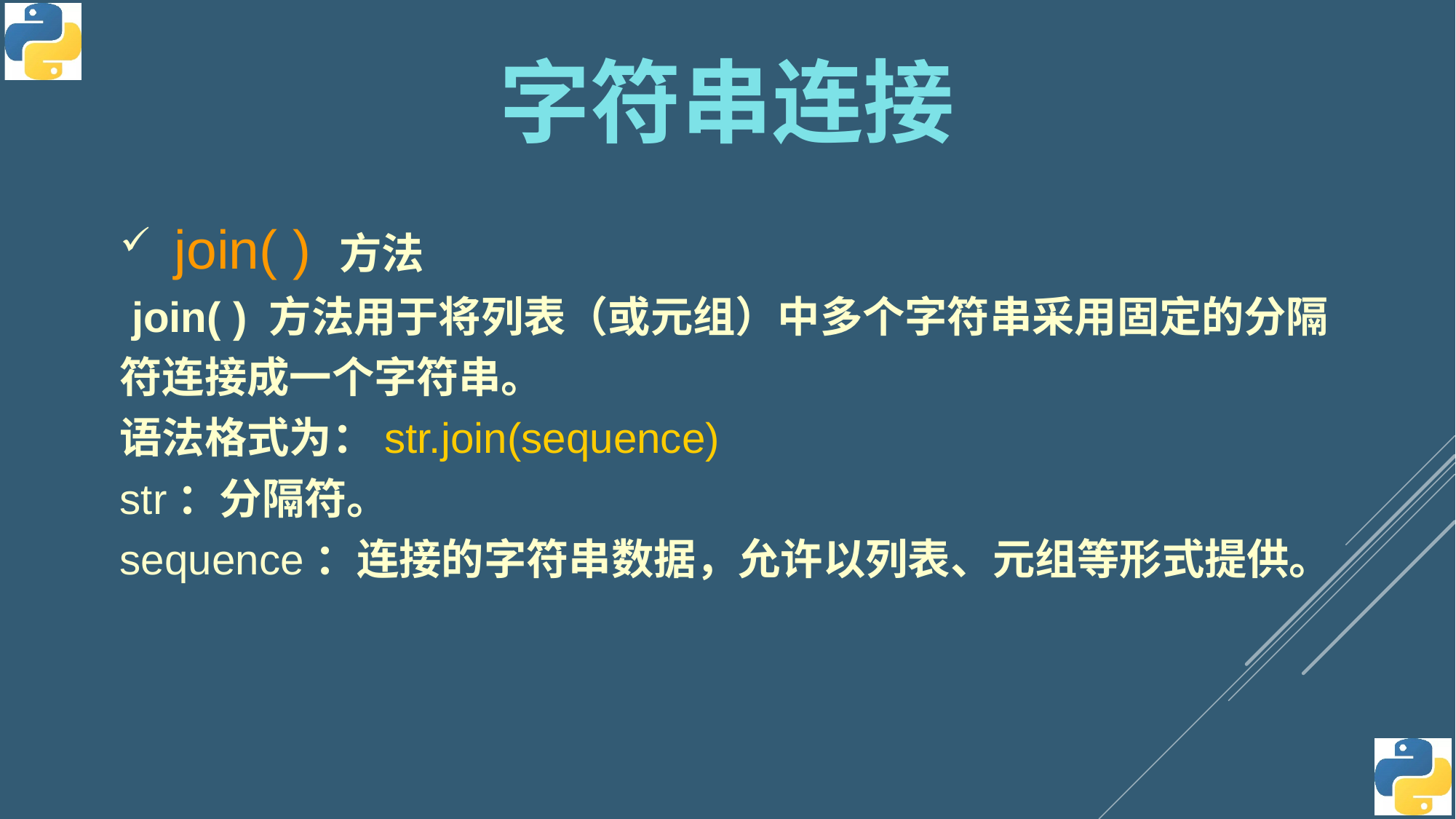

字符串连接
join( ) 方法
 join( ) 方法用于将列表（或元组）中多个字符串采用固定的分隔符连接成一个字符串。
语法格式为：str.join(sequence)
str：分隔符。
sequence：连接的字符串数据，允许以列表、元组等形式提供。